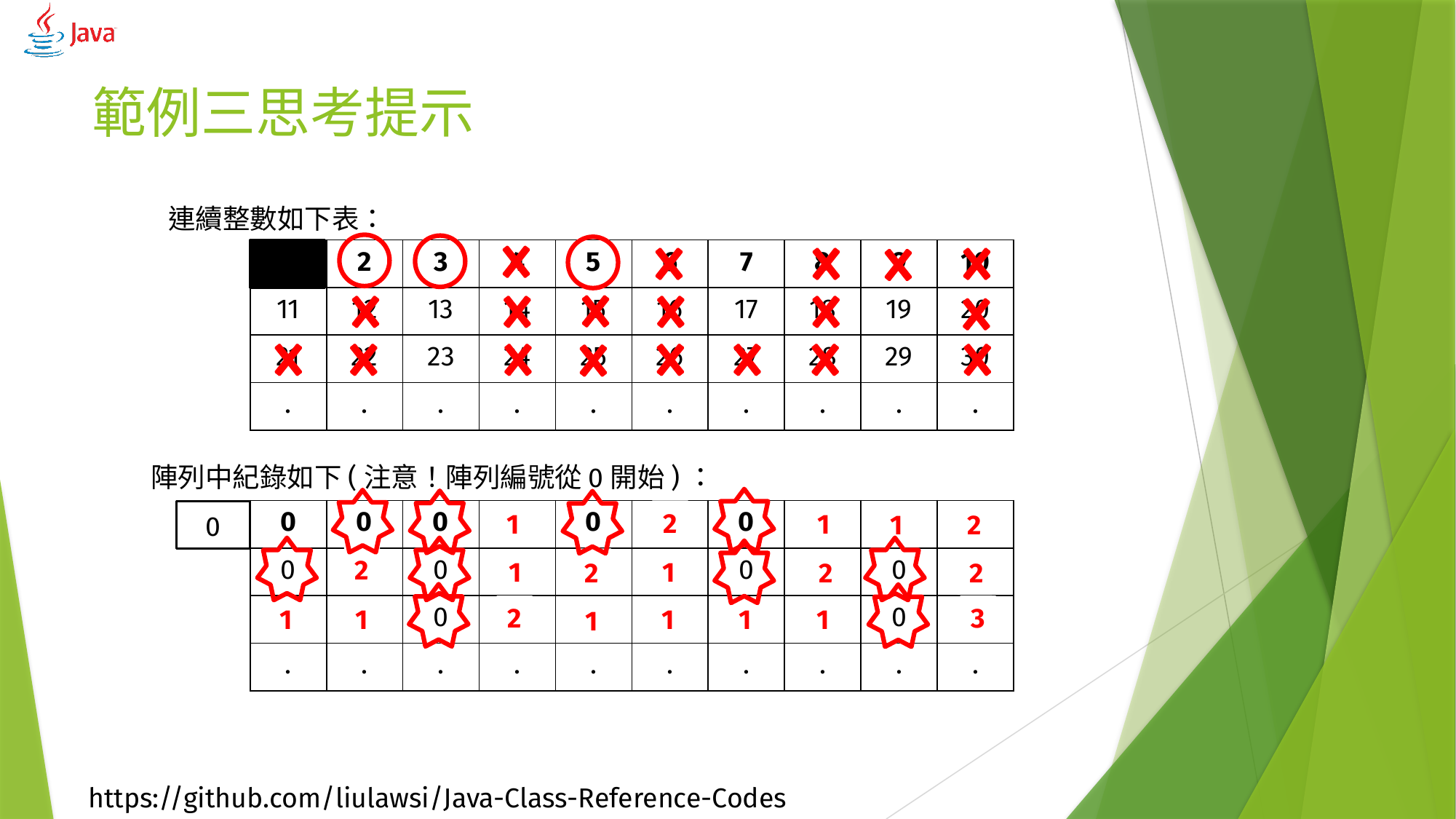

# 範例三思考提示
連續整數如下表：

1

1

1

1

1
| 1 | 2 | 3 | 4 | 5 | 6 | 7 | 8 | 9 | 10 |
| --- | --- | --- | --- | --- | --- | --- | --- | --- | --- |
| 11 | 12 | 13 | 14 | 15 | 16 | 17 | 18 | 19 | 20 |
| 21 | 22 | 23 | 24 | 25 | 26 | 27 | 28 | 29 | 30 |
| . | . | . | . | . | . | . | . | . | . |

1

1

1

1

1

1

1

1

1

1

1

1

1

1
陣列中紀錄如下(注意！陣列編號從0開始)：

| 0 | 0 | 0 | 0 | 0 | 0 | 0 | 0 | 0 | 0 |
| --- | --- | --- | --- | --- | --- | --- | --- | --- | --- |
| 0 | 0 | 0 | 0 | 0 | 0 | 0 | 0 | 0 | 0 |
| 0 | 0 | 0 | 0 | 0 | 0 | 0 | 0 | 0 | 0 |
| . | . | . | . | . | . | . | . | . | . |
2
0
2
2
2
2
2
2
3
2